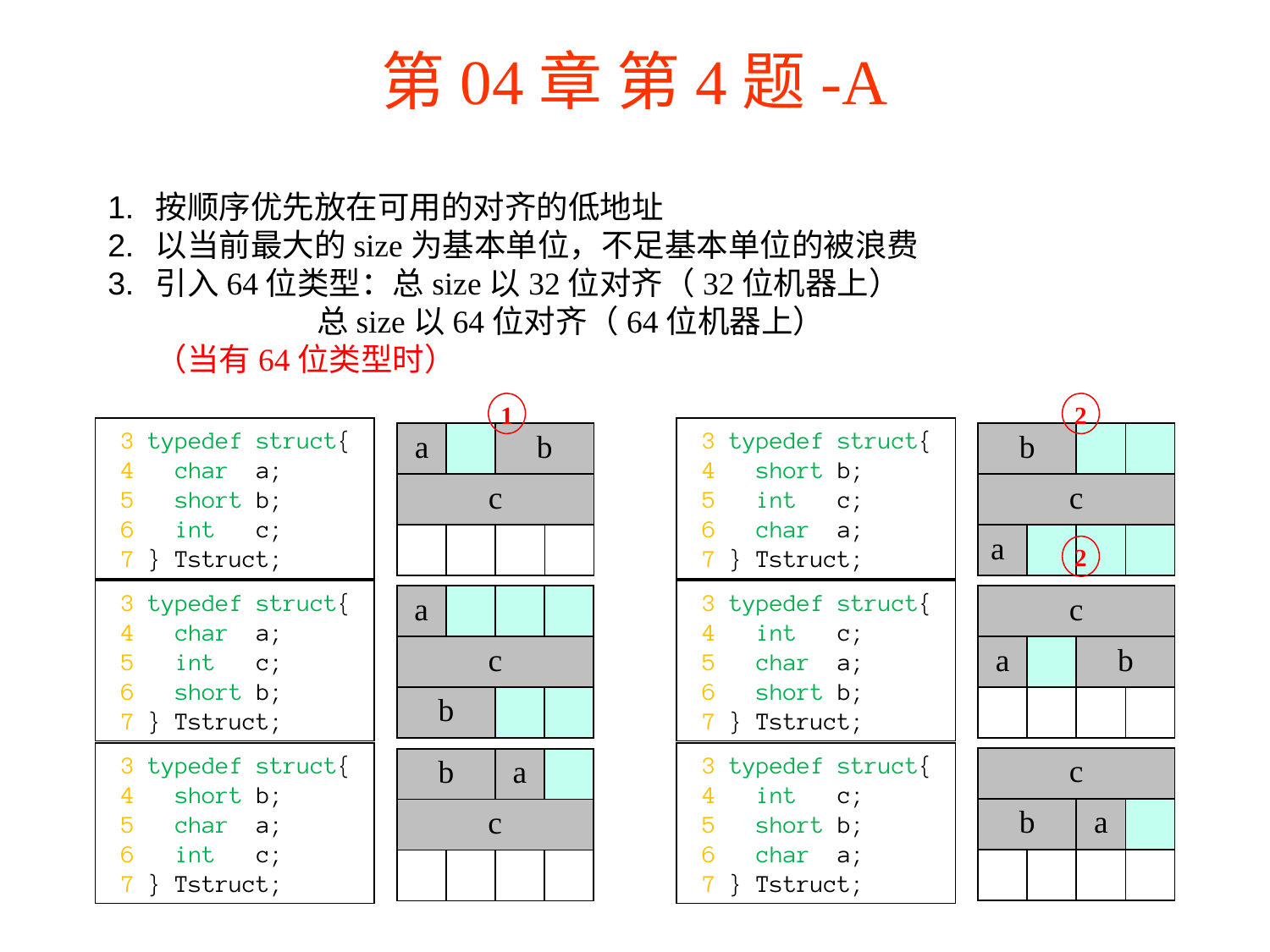

# 第04章 第4题-A
按顺序优先放在可用的对齐的低地址
以当前最大的size为基本单位，不足基本单位的被浪费
引入64位类型：总size以32位对齐（32位机器上）
                            总size以64位对齐（64位机器上）
	（当有64位类型时）
1
2
 3 typedef struct{
 4   char  a;
 5   short b;
 6   int   c;
 7 } Tstruct;
 3 typedef struct{
 4   short b;
 5   int   c;
 6   char  a;
 7 } Tstruct;
| a |  | b |  |
| --- | --- | --- | --- |
| c |  |  |  |
|  |  |  |  |
| b |  |  |  |
| --- | --- | --- | --- |
| c |  |  |  |
| a |  |  |  |
2
 3 typedef struct{
 4   char  a;
 5   int   c;
 6   short b;
 7 } Tstruct;
 3 typedef struct{
 4   int   c;
 5   char  a;
 6   short b;
 7 } Tstruct;
| a |  |  |  |
| --- | --- | --- | --- |
| c |  |  |  |
| b |  |  |  |
| c |  |  |  |
| --- | --- | --- | --- |
| a |  | b |  |
|  |  |  |  |
 3 typedef struct{
 4   short b;
 5   char  a;
 6   int   c;
 7 } Tstruct;
 3 typedef struct{
 4   int   c;
 5   short b;
 6   char  a;
 7 } Tstruct;
| c |  |  |  |
| --- | --- | --- | --- |
| b |  | a |  |
|  |  |  |  |
| b |  | a |  |
| --- | --- | --- | --- |
| c |  |  |  |
|  |  |  |  |